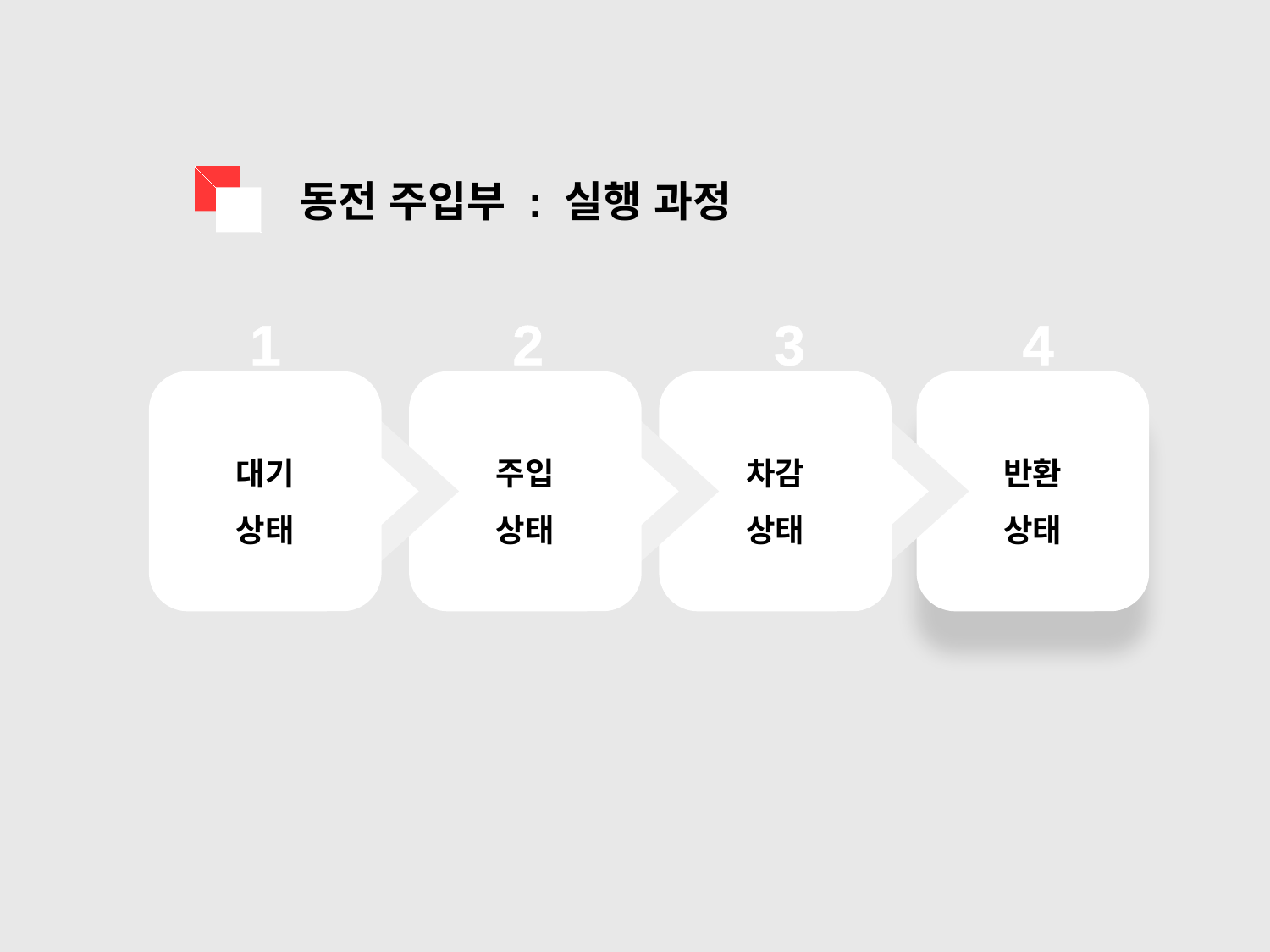

동전 주입부 : 실행 과정

1
2
3
4

대기
상태

주입
상태

차감
상태

반환
상태